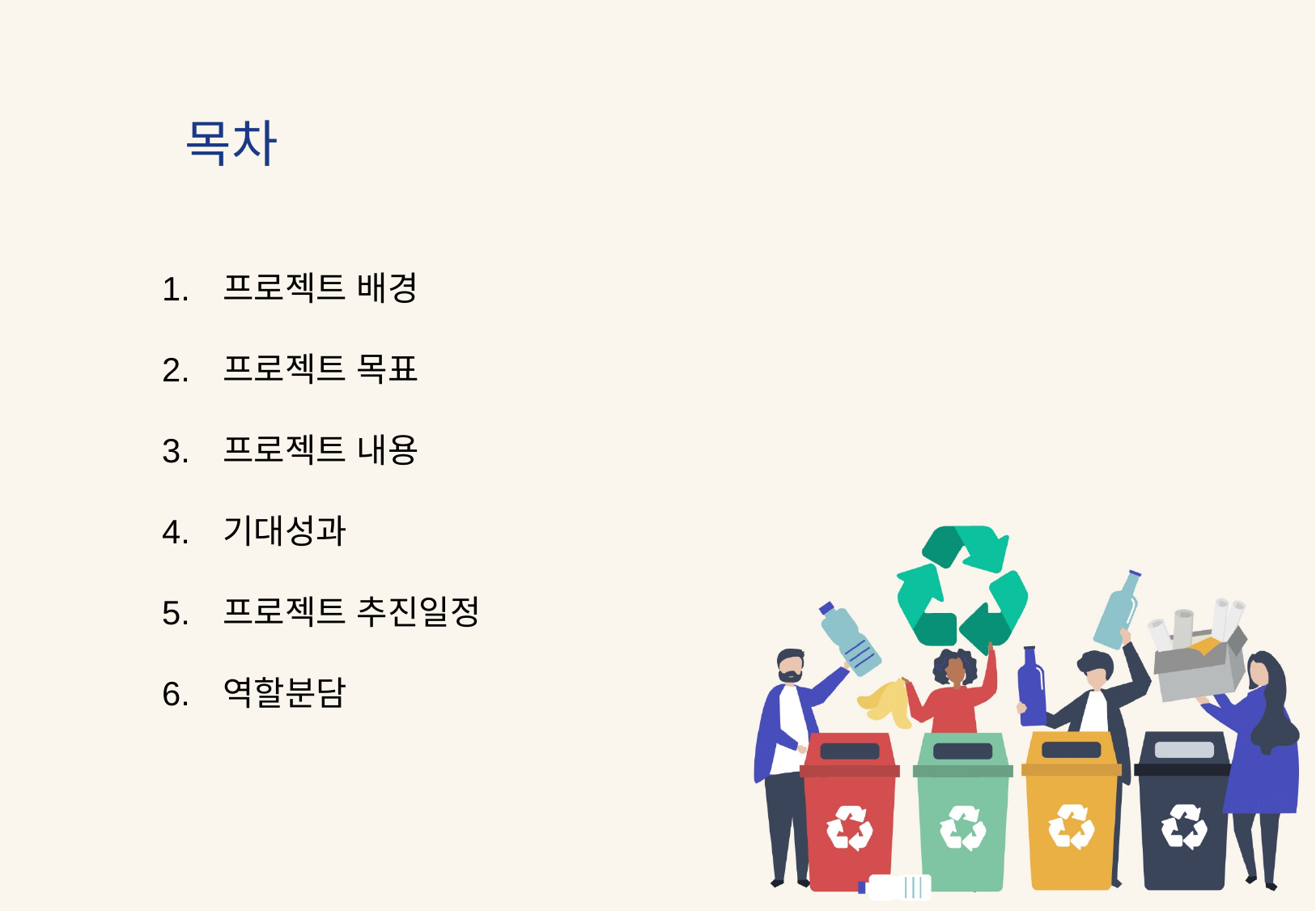

목차
프로젝트 배경
프로젝트 목표
프로젝트 내용
기대성과
프로젝트 추진일정
역할분담